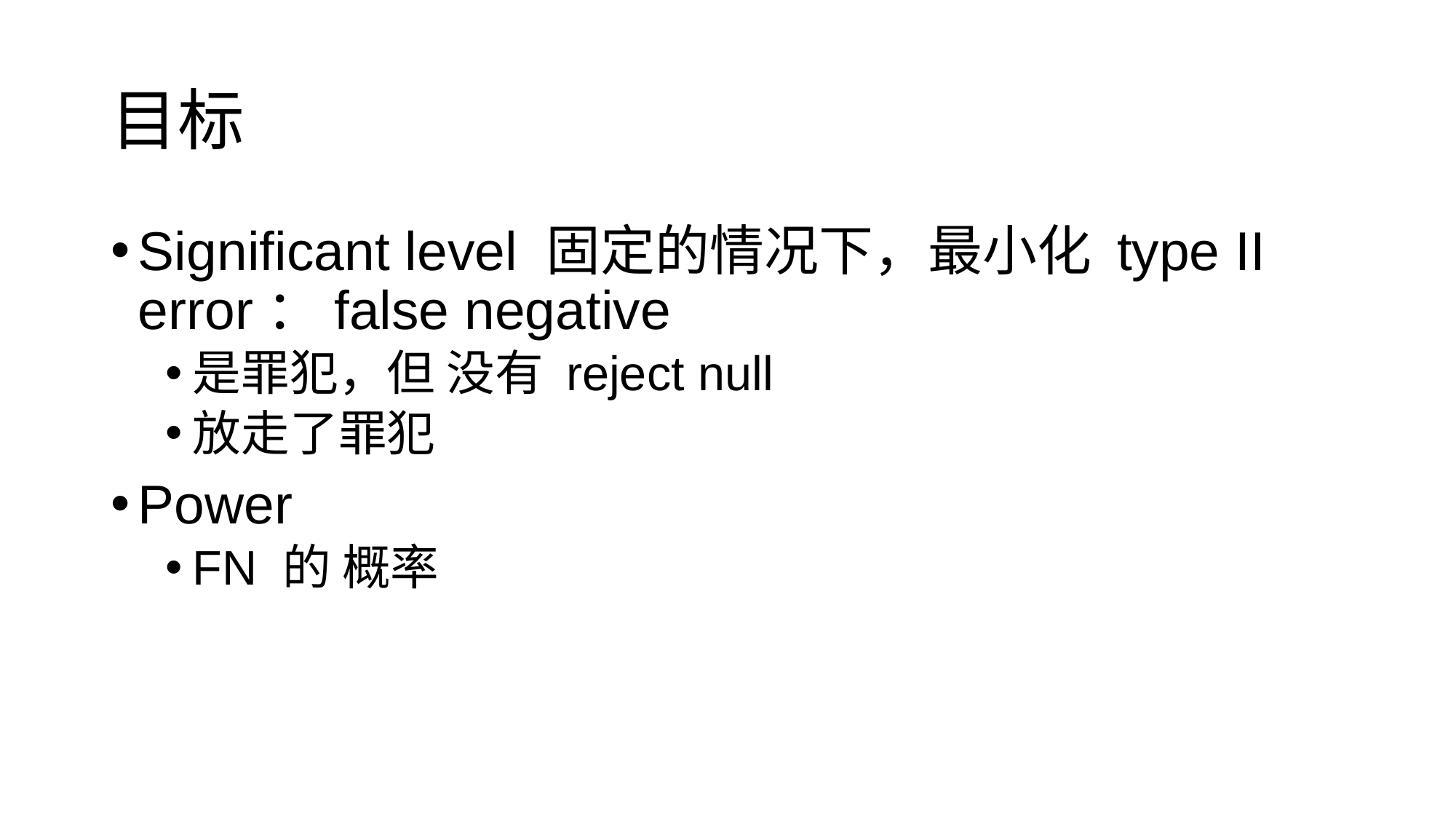

# 目标
Significant level 固定的情况下，最小化 type II error：false negative
是罪犯，但 没有 reject null
放走了罪犯
Power
FN 的 概率